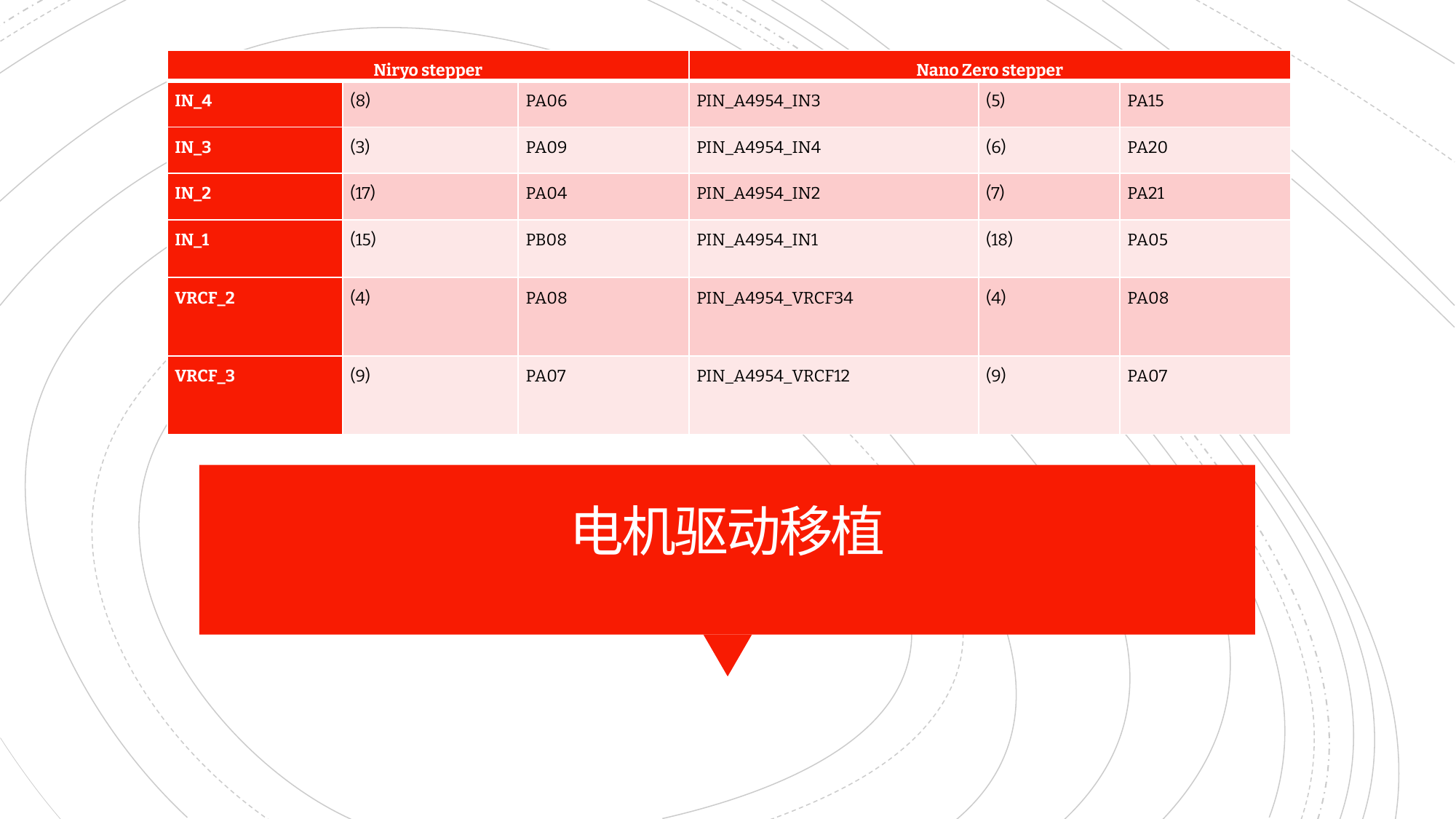

| Niryo stepper |  |  | Nano Zero stepper |  |  |
| --- | --- | --- | --- | --- | --- |
| IN\_4 | (8) | PA06 | PIN\_A4954\_IN3 | (5) | PA15 |
| IN\_3 | (3) | PA09 | PIN\_A4954\_IN4 | (6) | PA20 |
| IN\_2 | (17) | PA04 | PIN\_A4954\_IN2 | (7) | PA21 |
| IN\_1 | (15) | PB08 | PIN\_A4954\_IN1 | (18) | PA05 |
| VRCF\_2 | (4) | PA08 | PIN\_A4954\_VRCF34 | (4) | PA08 |
| VRCF\_3 | (9) | PA07 | PIN\_A4954\_VRCF12 | (9) | PA07 |

# 电机驱动移植